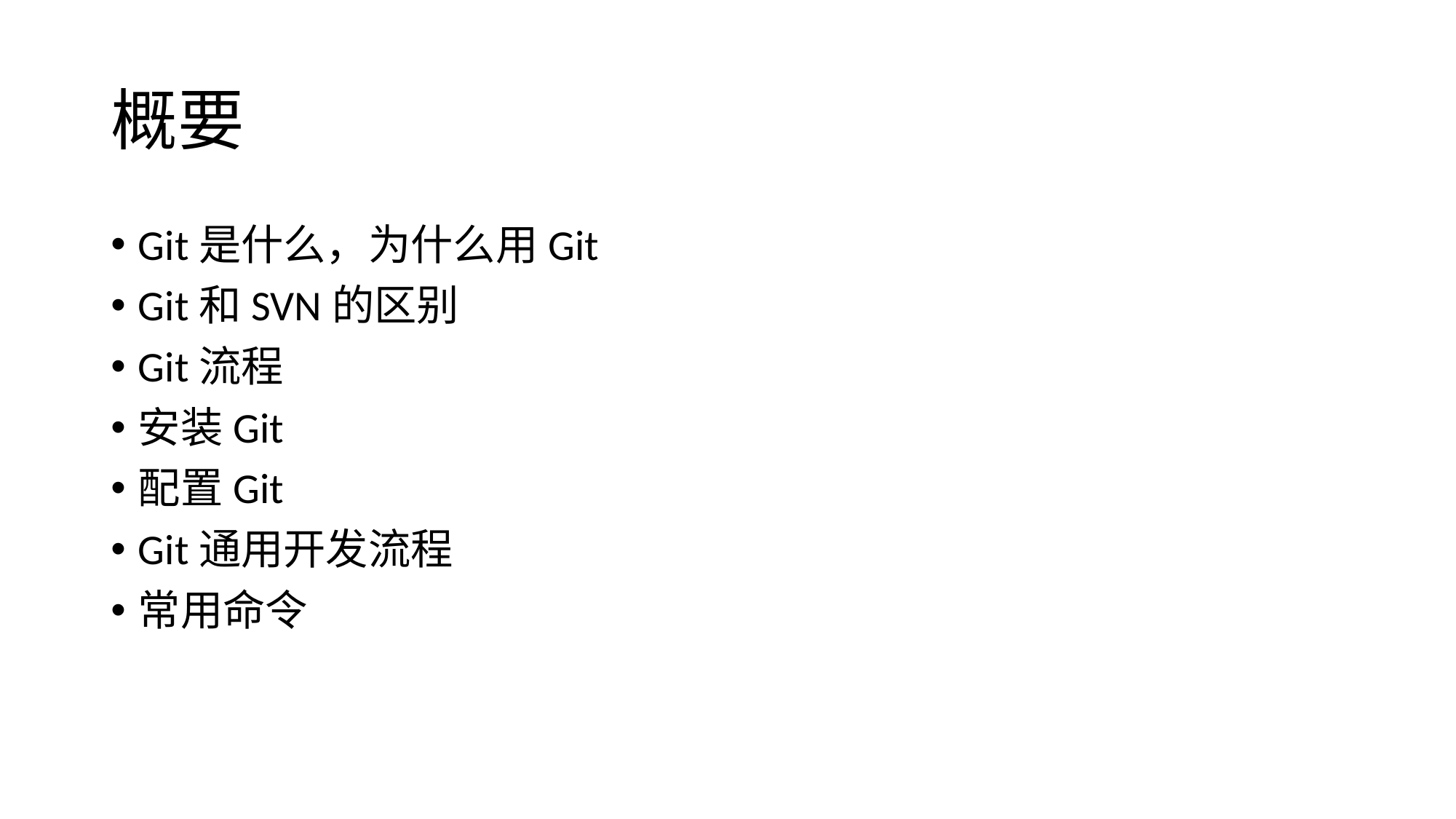

# 概要
Git是什么，为什么用Git
Git和SVN的区别
Git流程
安装Git
配置Git
Git通用开发流程
常用命令